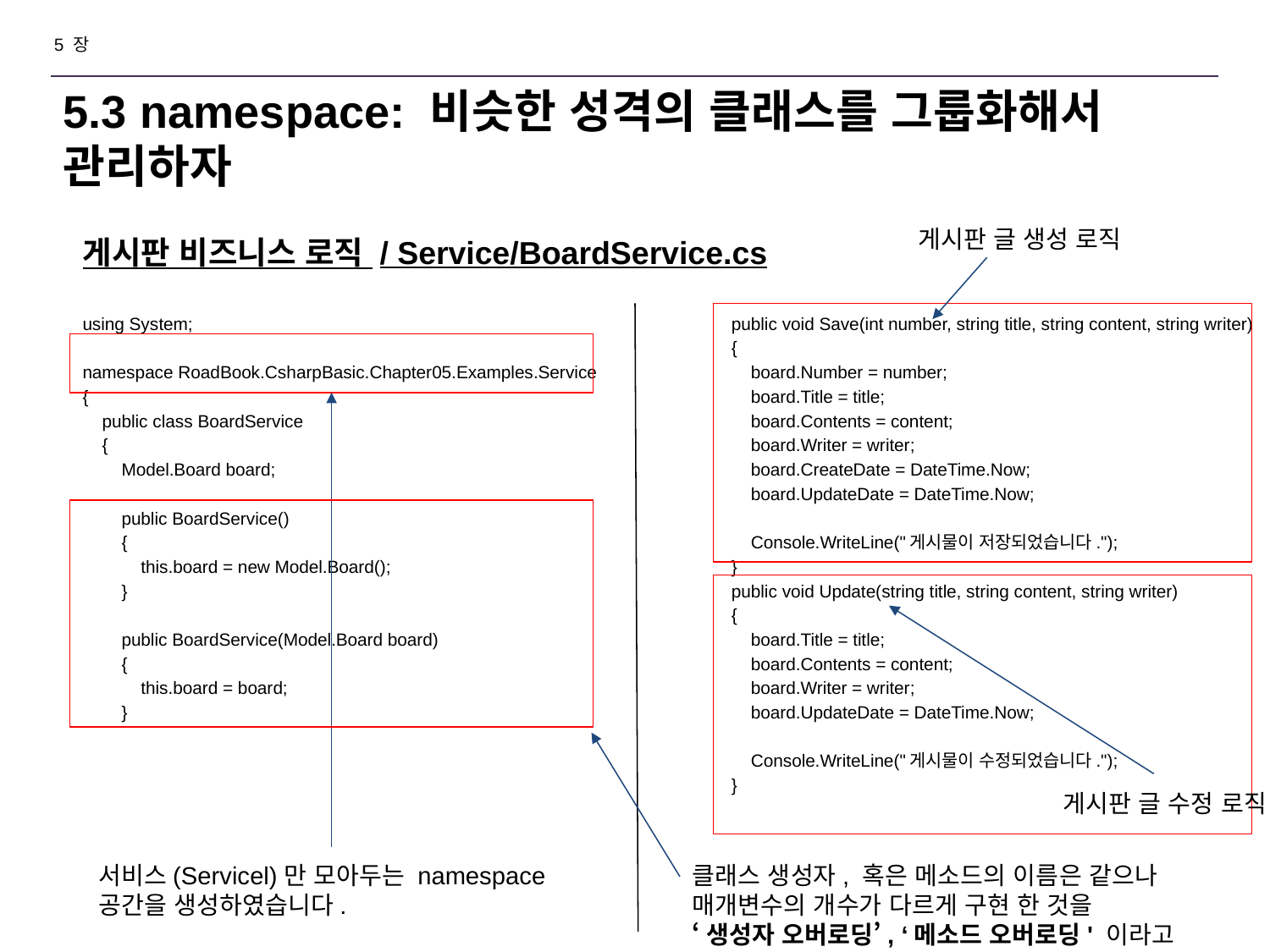

5 장
# 5.3 namespace: 비슷한 성격의 클래스를 그룹화해서 관리하자
게시판 글 생성 로직
게시판 비즈니스 로직 / Service/BoardService.cs
using System;

namespace RoadBook.CsharpBasic.Chapter05.Examples.Service
{
    public class BoardService
    {
        Model.Board board;

        public BoardService()
        {
            this.board = new Model.Board();
        }

        public BoardService(Model.Board board)
        {
            this.board = board;
        }

        public void Save(int number, string title, string content, string writer)
        {
            board.Number = number;
            board.Title = title;
            board.Contents = content;
            board.Writer = writer;
            board.CreateDate = DateTime.Now;
            board.UpdateDate = DateTime.Now;

            Console.WriteLine("게시물이 저장되었습니다.");
        }
        public void Update(string title, string content, string writer)
        {
            board.Title = title;
            board.Contents = content;
            board.Writer = writer;
            board.UpdateDate = DateTime.Now;

            Console.WriteLine("게시물이 수정되었습니다.");
        }

게시판 글 수정 로직
서비스(Servicel)만 모아두는 namespace 공간을 생성하였습니다.
클래스 생성자, 혹은 메소드의 이름은 같으나 매개변수의 개수가 다르게 구현 한 것을
‘생성자 오버로딩’, ‘메소드 오버로딩' 이라고 합니다,